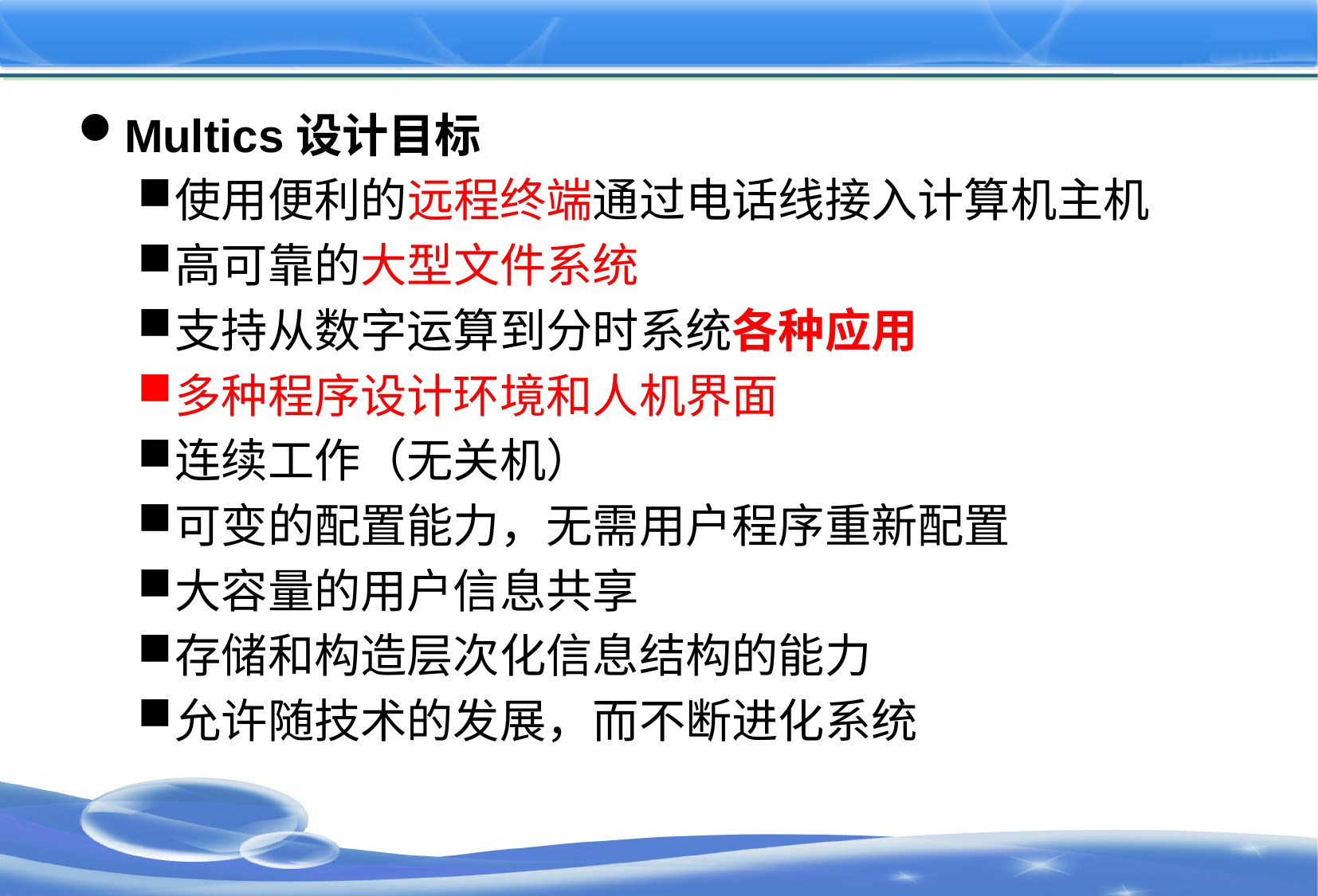

#
Multics设计目标
使用便利的远程终端通过电话线接入计算机主机
高可靠的大型文件系统
支持从数字运算到分时系统各种应用
多种程序设计环境和人机界面
连续工作（无关机）
可变的配置能力，无需用户程序重新配置
大容量的用户信息共享
存储和构造层次化信息结构的能力
允许随技术的发展，而不断进化系统